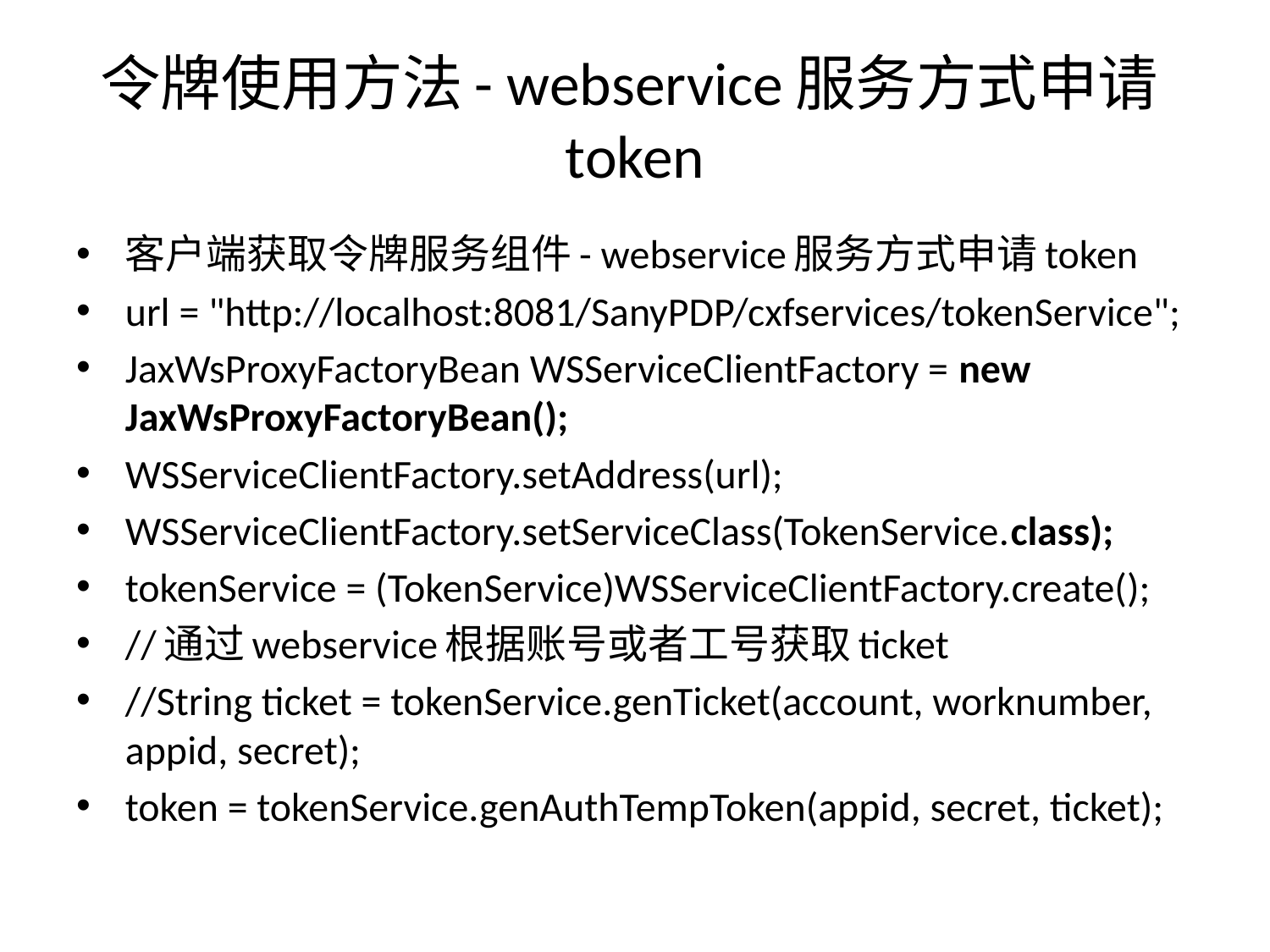

# 令牌使用方法- webservice服务方式申请token
客户端获取令牌服务组件- webservice服务方式申请token
url = "http://localhost:8081/SanyPDP/cxfservices/tokenService";
JaxWsProxyFactoryBean WSServiceClientFactory = new  JaxWsProxyFactoryBean();
WSServiceClientFactory.setAddress(url);
WSServiceClientFactory.setServiceClass(TokenService.class);
tokenService = (TokenService)WSServiceClientFactory.create();
//通过webservice根据账号或者工号获取ticket
//String ticket = tokenService.genTicket(account, worknumber, appid, secret);
token = tokenService.genAuthTempToken(appid, secret, ticket);